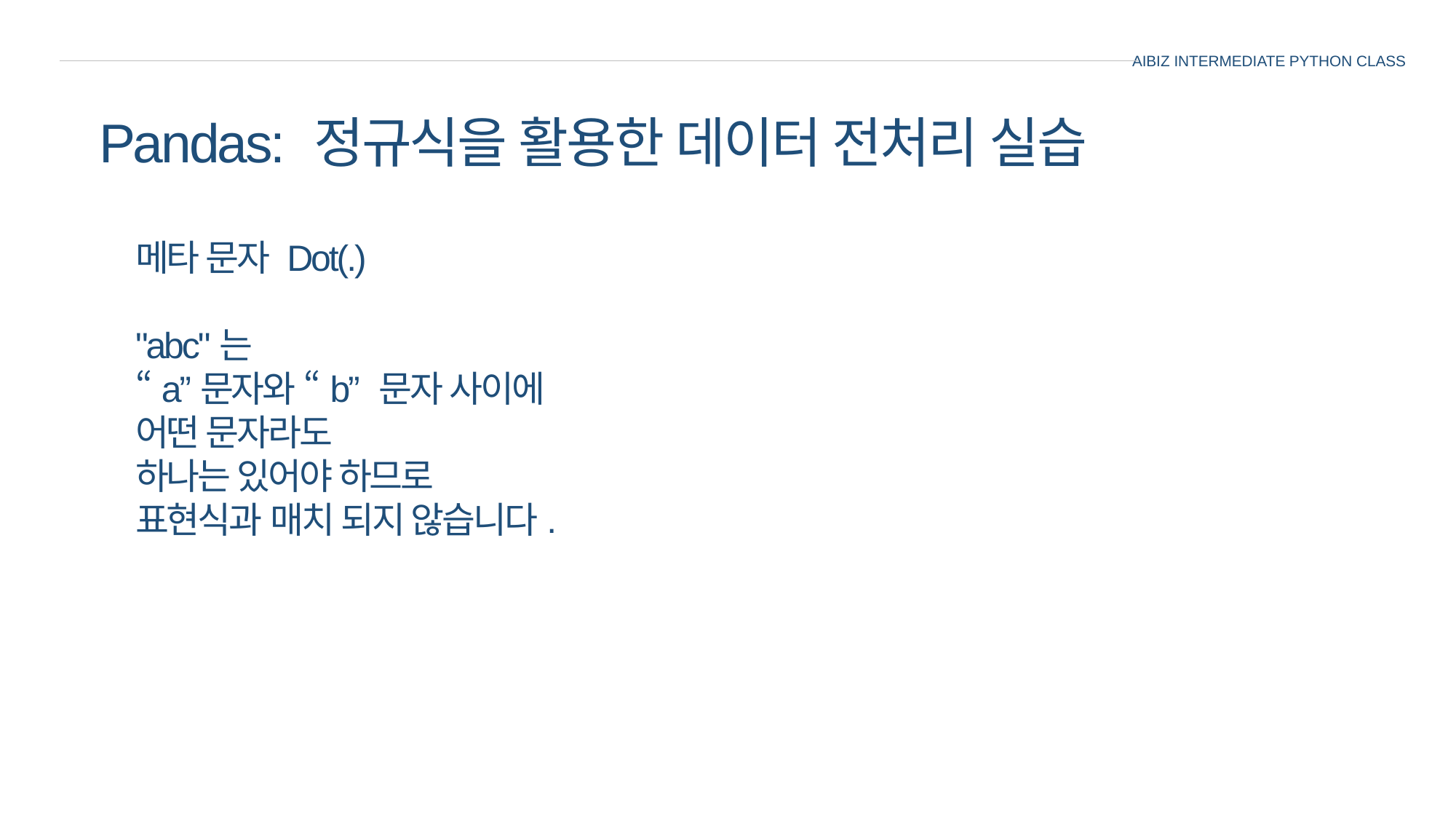

AIBIZ INTERMEDIATE PYTHON CLASS
Pandas: 정규식을 활용한 데이터 전처리 실습

메타 문자 Dot(.)

"abc"는
“a”문자와 “b” 문자 사이에
어떤 문자라도
하나는 있어야 하므로
표현식과 매치 되지 않습니다.